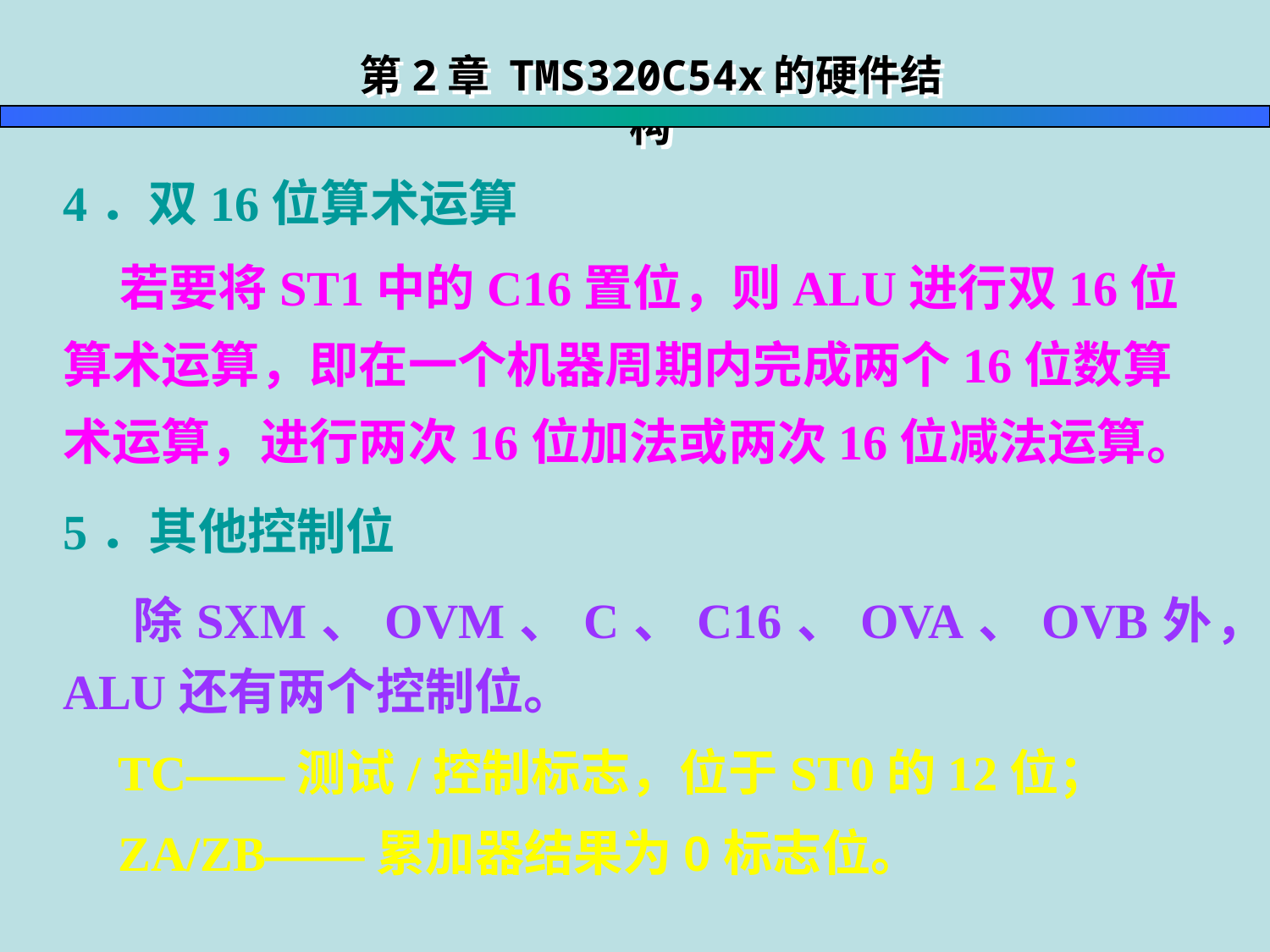

第2章 TMS320C54x的硬件结构

4．双16位算术运算
    若要将ST1中的C16置位，则ALU进行双16位算术运算，即在一个机器周期内完成两个16位数算术运算，进行两次16位加法或两次16位减法运算。
5．其他控制位
    除SXM、OVM、C、C16、OVA、OVB外，ALU还有两个控制位。
    TC——测试/控制标志，位于ST0的12位；
    ZA/ZB——累加器结果为0标志位。
48